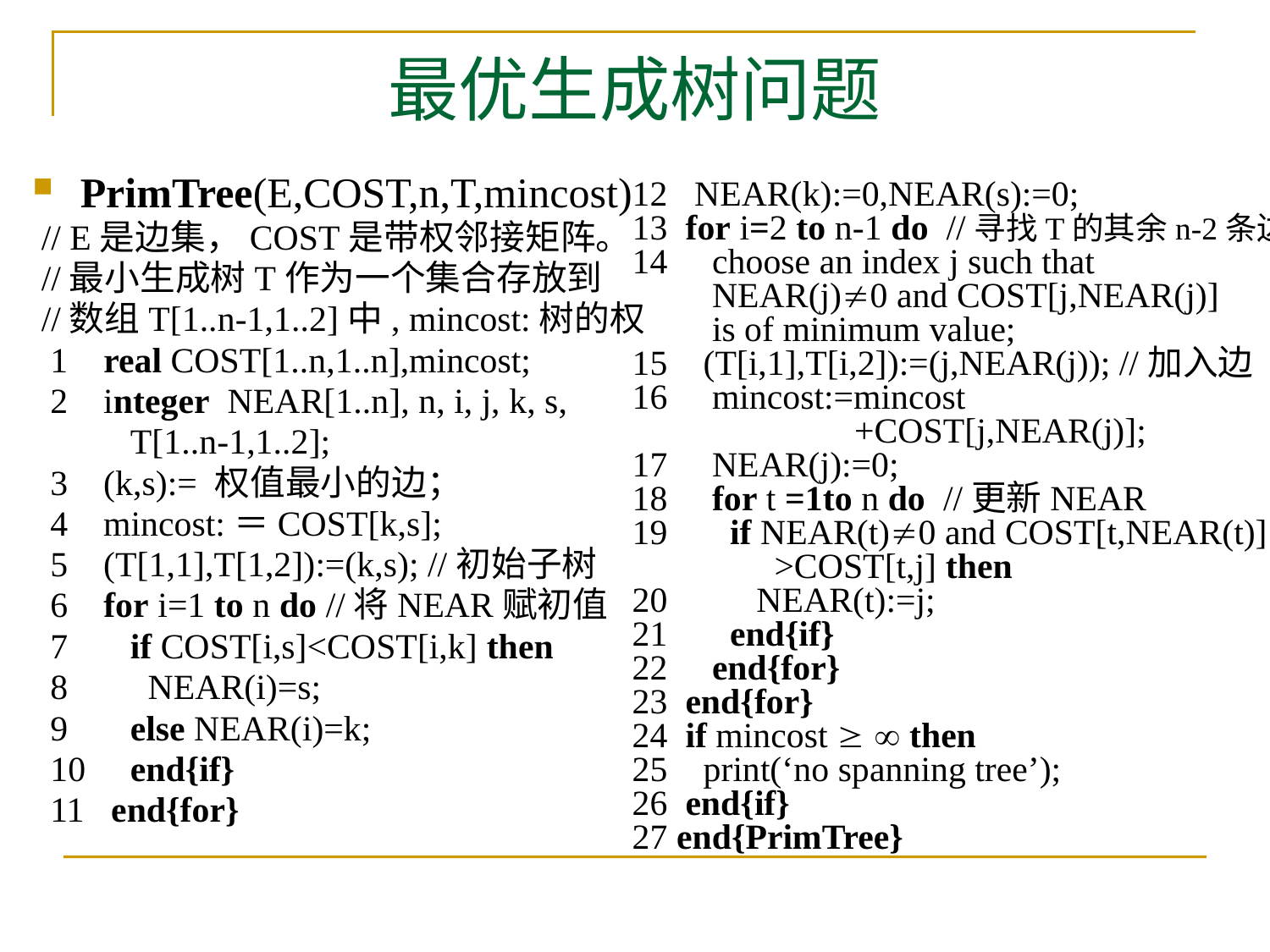

# 最优生成树问题
PrimTree(E,COST,n,T,mincost)
 // E是边集，COST是带权邻接矩阵。
 //最小生成树T作为一个集合存放到
 //数组T[1..n-1,1..2]中, mincost:树的权
  1    real COST[1..n,1..n],mincost;
  2    integer  NEAR[1..n], n, i, j, k, s,
           T[1..n-1,1..2];
  3    (k,s):= 权值最小的边；
  4    mincost:＝COST[k,s];
  5    (T[1,1],T[1,2]):=(k,s); //初始子树
  6    for i=1 to n do //将NEAR赋初值
  7       if COST[i,s]<COST[i,k] then
  8         NEAR(i)=s;
  9       else NEAR(i)=k;
  10     end{if}
  11   end{for}
12   NEAR(k):=0,NEAR(s):=0;
13  for i=2 to n-1 do  //寻找T的其余n-2条边
14     choose an index j such that
         NEAR(j)≠0 and COST[j,NEAR(j)]
         is of minimum value;
15    (T[i,1],T[i,2]):=(j,NEAR(j)); //加入边
16     mincost:=mincost
                         +COST[j,NEAR(j)];
17     NEAR(j):=0;
18     for t =1to n do  //更新NEAR
19       if NEAR(t)≠0 and COST[t,NEAR(t)]
                >COST[t,j] then
20          NEAR(t):=j;
21       end{if}
22     end{for}
23  end{for}
24  if mincost ≥ ∞ then
25    print(‘no spanning tree’);
26  end{if}
27 end{PrimTree}